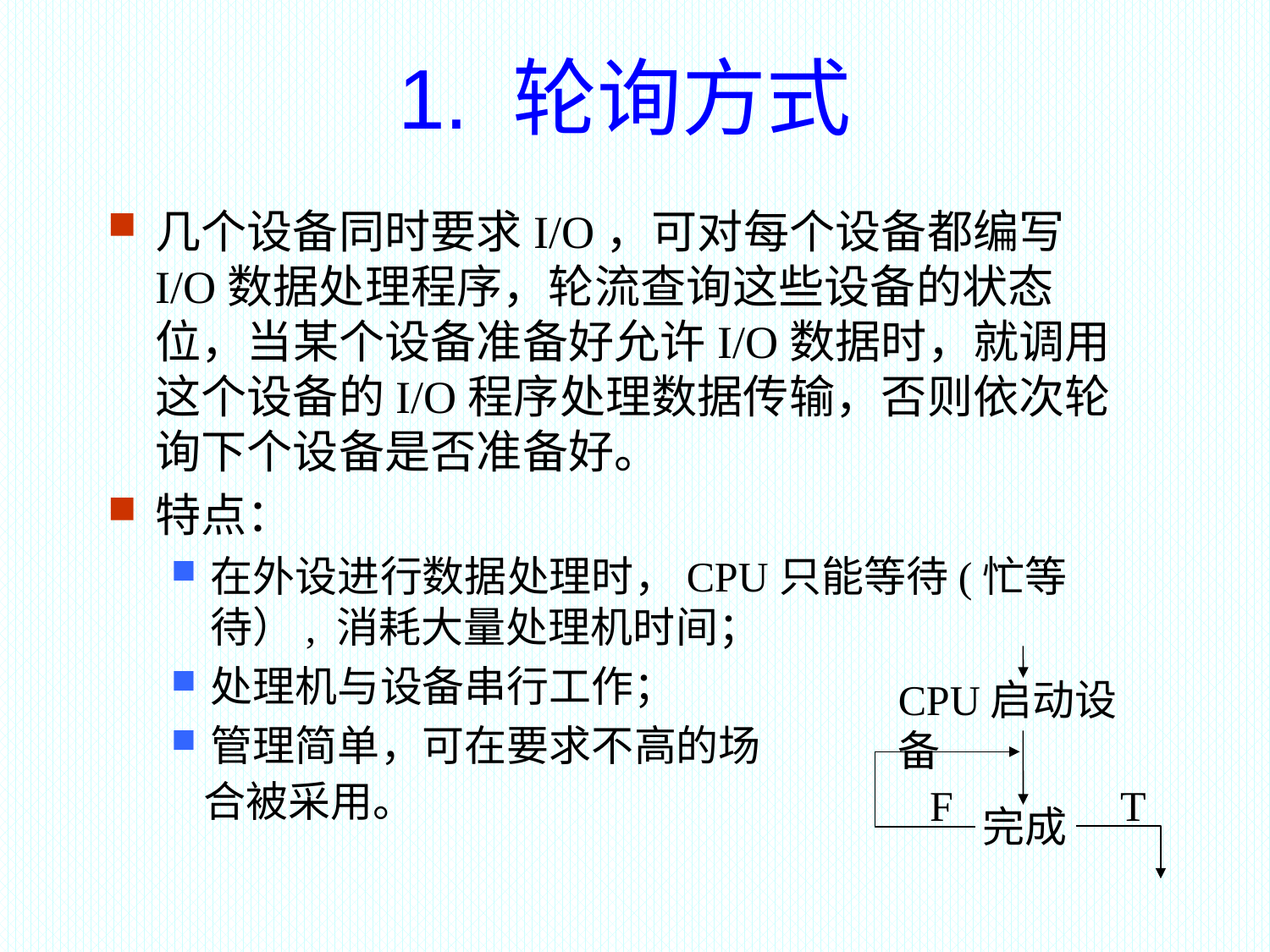

1. 轮询方式
几个设备同时要求I/O，可对每个设备都编写I/O数据处理程序，轮流查询这些设备的状态位，当某个设备准备好允许I/O数据时，就调用这个设备的I/O程序处理数据传输，否则依次轮询下个设备是否准备好。
特点：
在外设进行数据处理时，CPU只能等待(忙等待）, 消耗大量处理机时间；
处理机与设备串行工作；
管理简单，可在要求不高的场
         合被采用。

CPU启动设备

F
T
完成